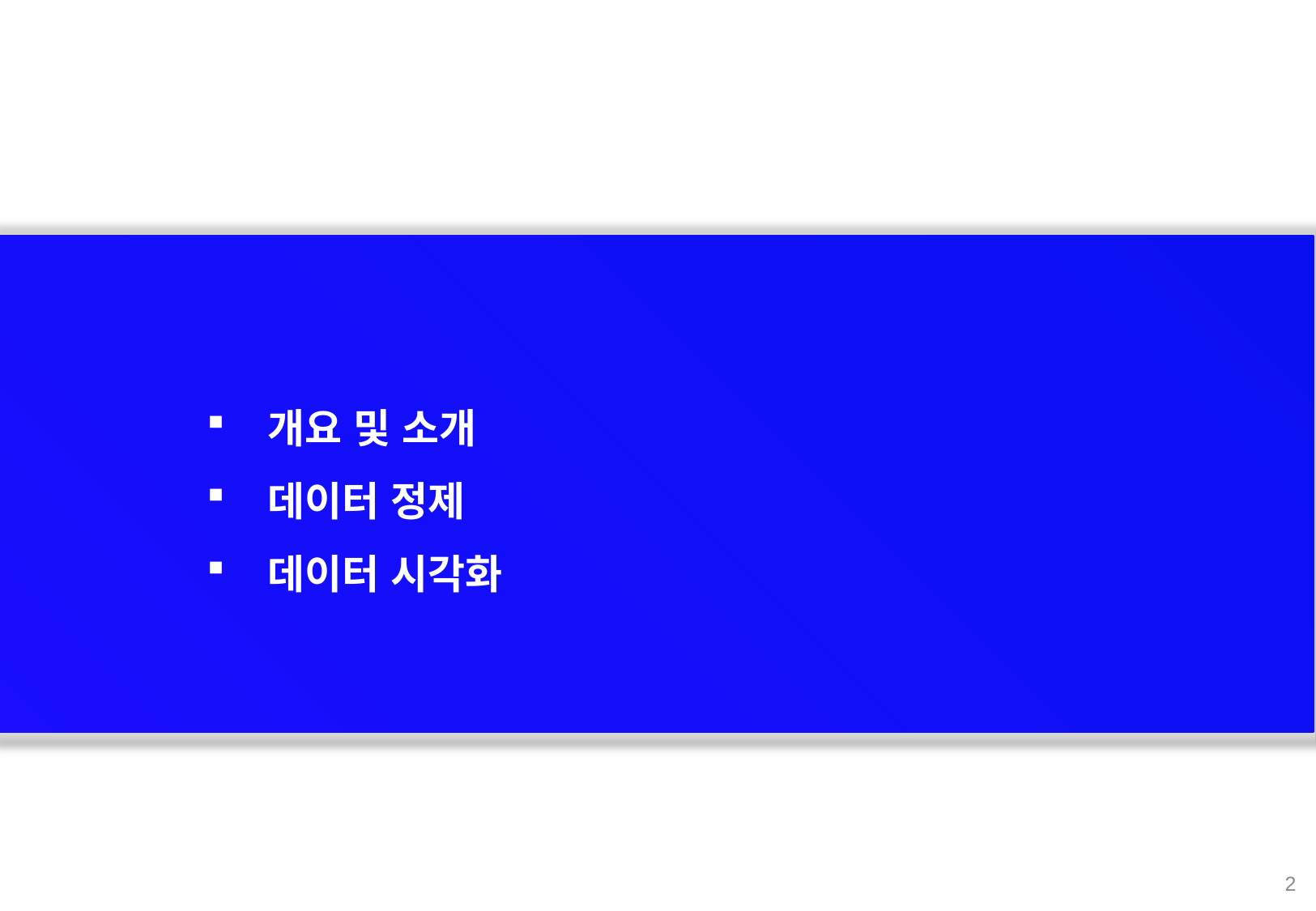

개요 및 소개
데이터 정제
데이터 시각화
2